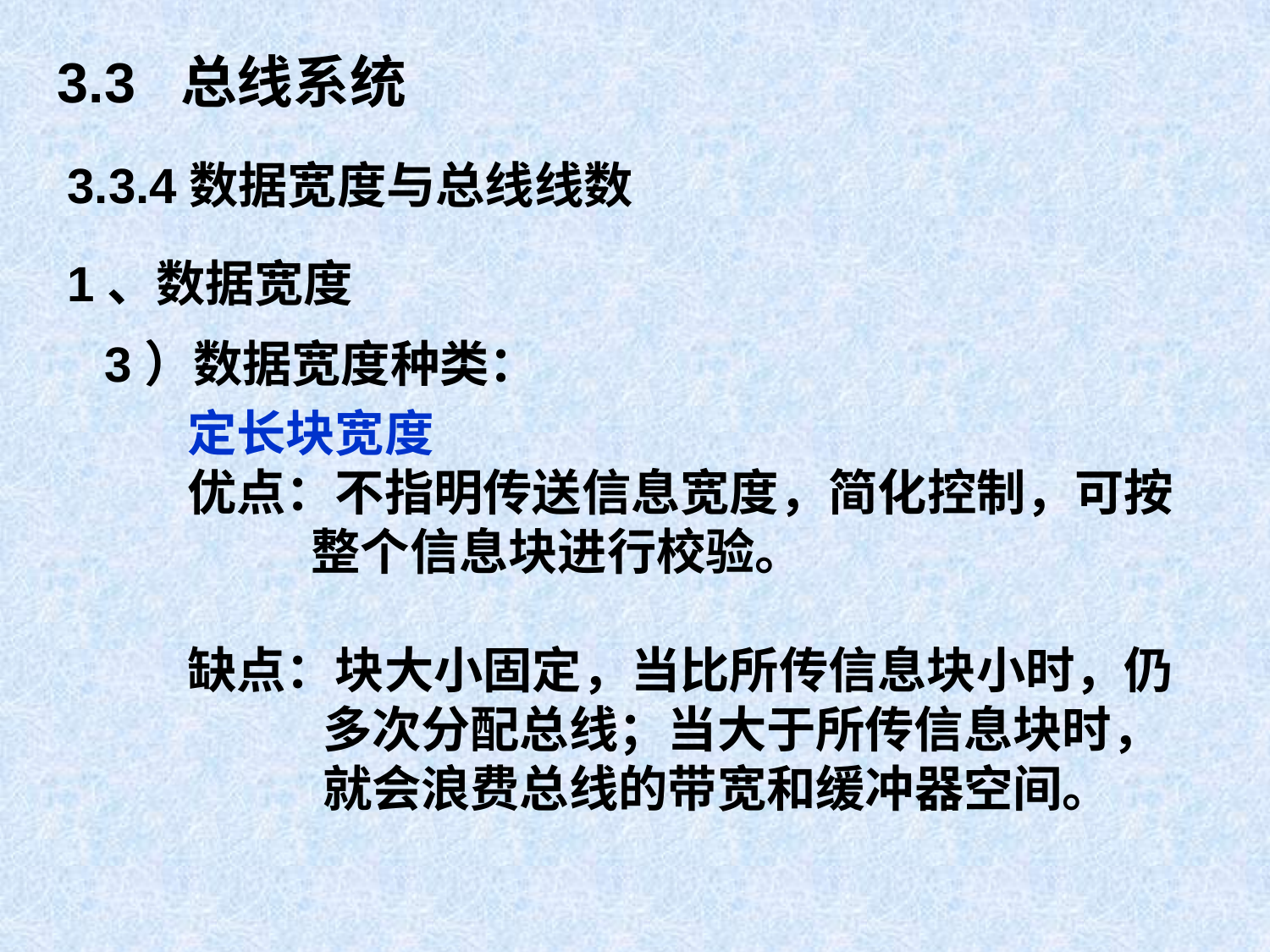

3.3  总线系统
3.3.4数据宽度与总线线数

1、数据宽度
3）数据宽度种类：
定长块宽度
优点：不指明传送信息宽度，简化控制，可按
          整个信息块进行校验。

缺点：块大小固定，当比所传信息块小时，仍
           多次分配总线；当大于所传信息块时，
           就会浪费总线的带宽和缓冲器空间。